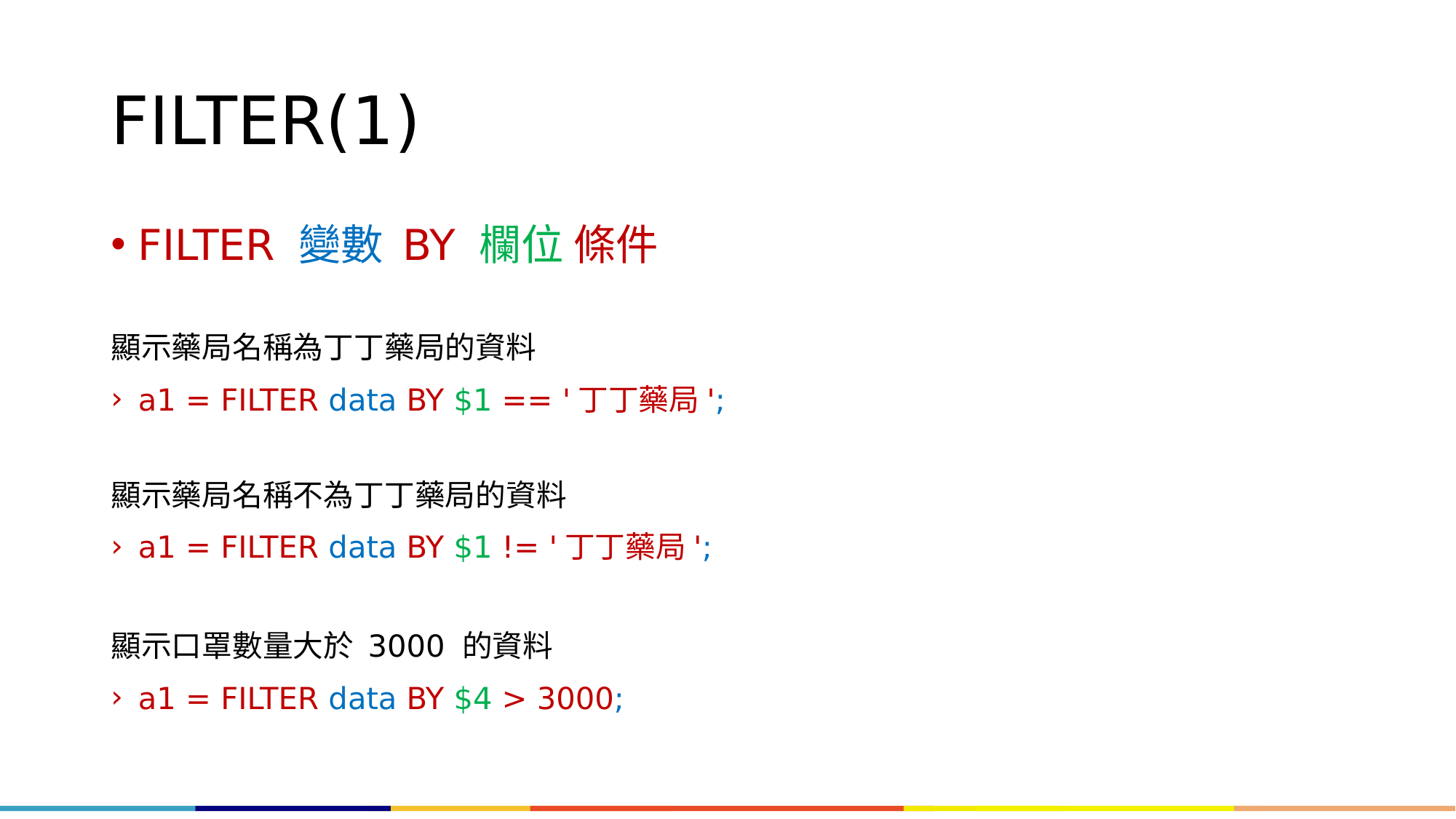

# FILTER(1)
FILTER 變數 BY 欄位 條件

顯示藥局名稱為丁丁藥局的資料
a1 = FILTER data BY $1 == '丁丁藥局';

顯示藥局名稱不為丁丁藥局的資料
a1 = FILTER data BY $1 != '丁丁藥局';

顯示口罩數量大於 3000 的資料
a1 = FILTER data BY $4 > 3000;